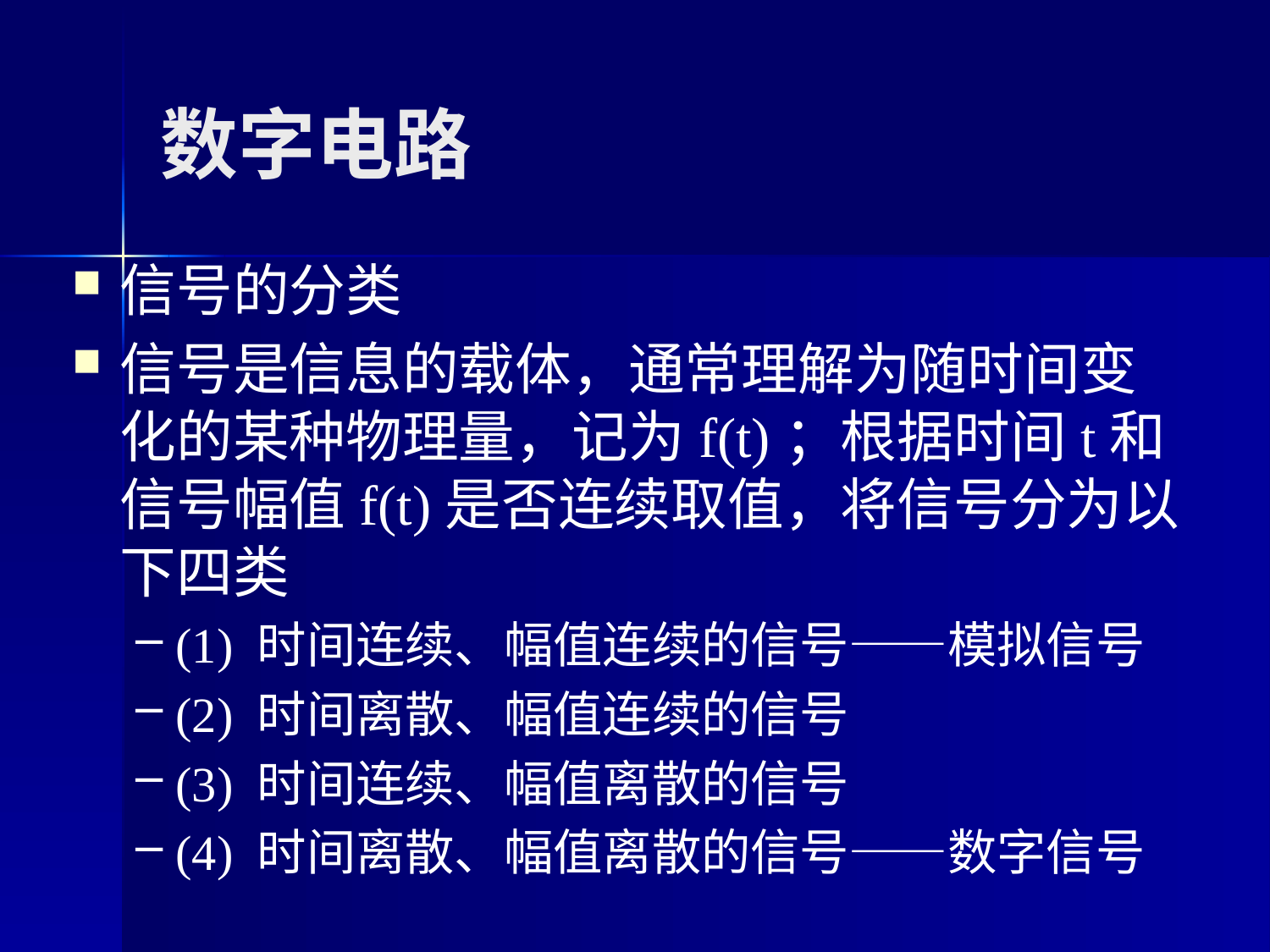

# 数字电路
信号的分类
信号是信息的载体，通常理解为随时间变化的某种物理量，记为f(t)；根据时间t和信号幅值f(t)是否连续取值，将信号分为以下四类
(1) 时间连续、幅值连续的信号——模拟信号
(2) 时间离散、幅值连续的信号
(3) 时间连续、幅值离散的信号
(4) 时间离散、幅值离散的信号——数字信号